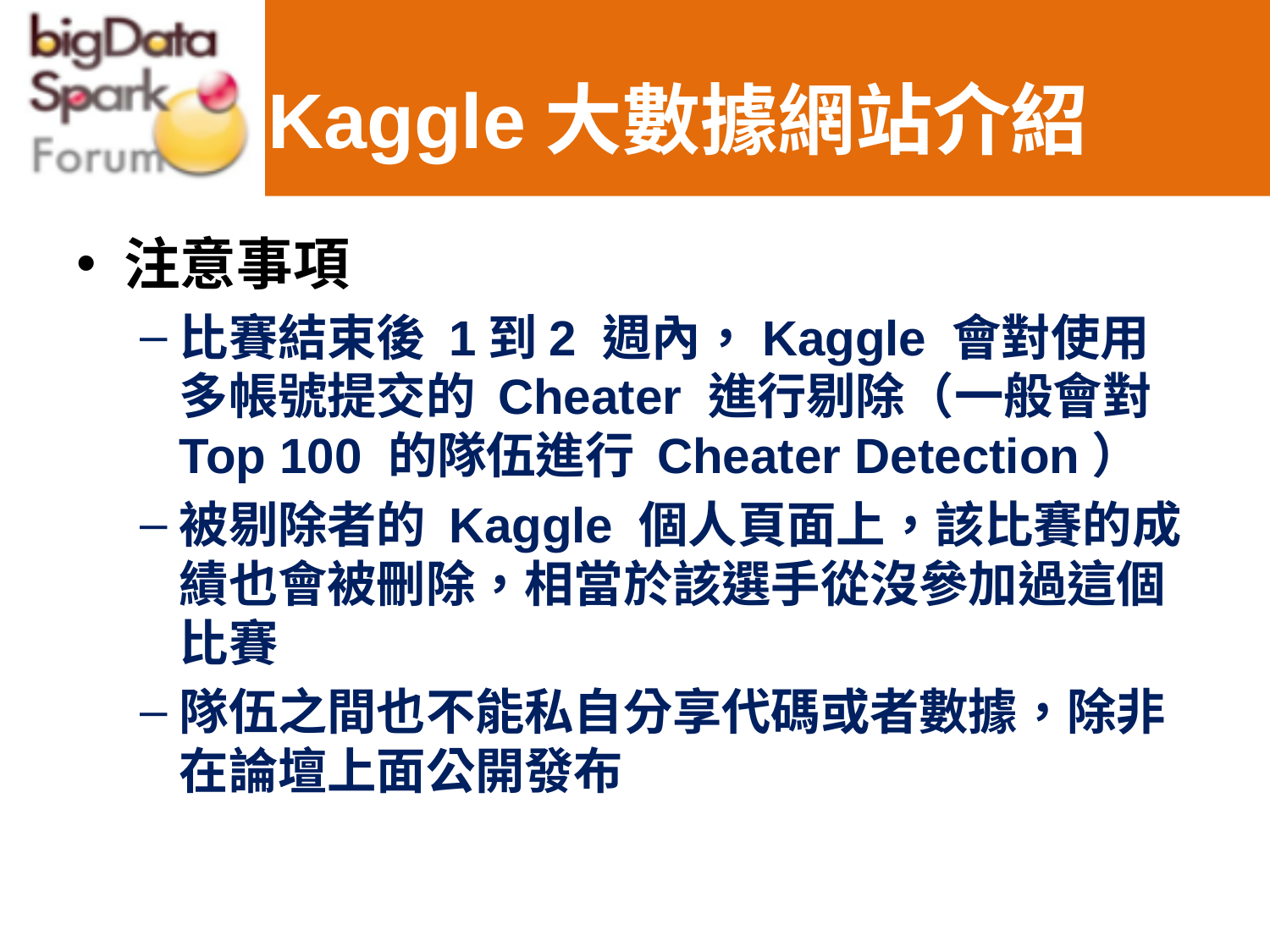

# Kaggle大數據網站介紹
注意事項
比賽結束後 1到2 週內，Kaggle 會對使用多帳號提交的 Cheater 進行剔除（一般會對 Top 100 的隊伍進行 Cheater Detection）
被剔除者的 Kaggle 個人頁面上，該比賽的成績也會被刪除，相當於該選手從沒參加過這個比賽
隊伍之間也不能私自分享代碼或者數據，除非在論壇上面公開發布